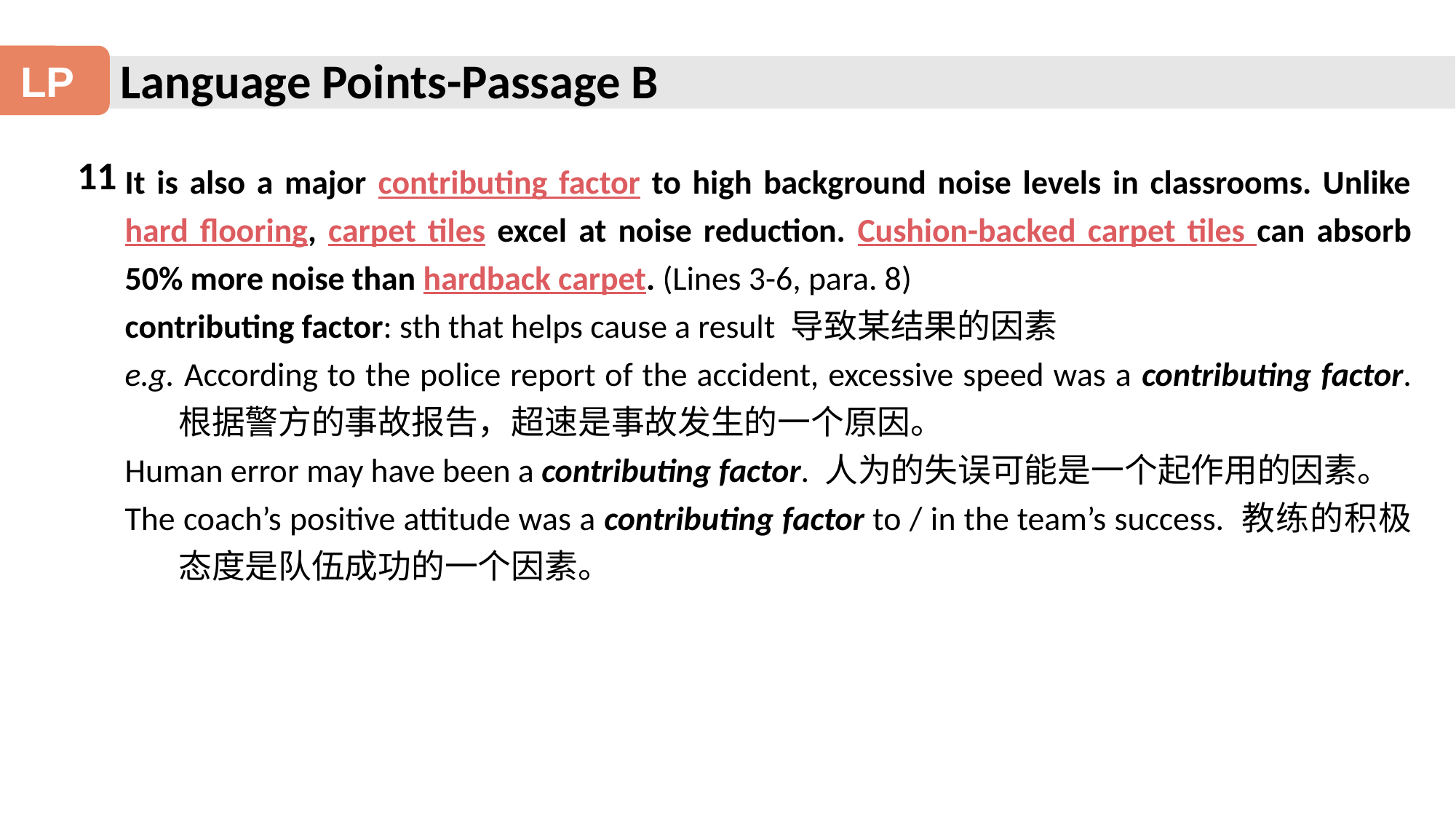

Language Points-Passage B
LP

11
It is also a major contributing factor to high background noise levels in classrooms. Unlike hard flooring, carpet tiles excel at noise reduction. Cushion-backed carpet tiles can absorb 50% more noise than hardback carpet. (Lines 3-6, para. 8)
contributing factor: sth that helps cause a result 导致某结果的因素
e.g. According to the police report of the accident, excessive speed was a contributing factor. 根据警方的事故报告，超速是事故发生的一个原因。
Human error may have been a contributing factor. 人为的失误可能是一个起作用的因素。
The coach’s positive attitude was a contributing factor to / in the team’s success. 教练的积极态度是队伍成功的一个因素。